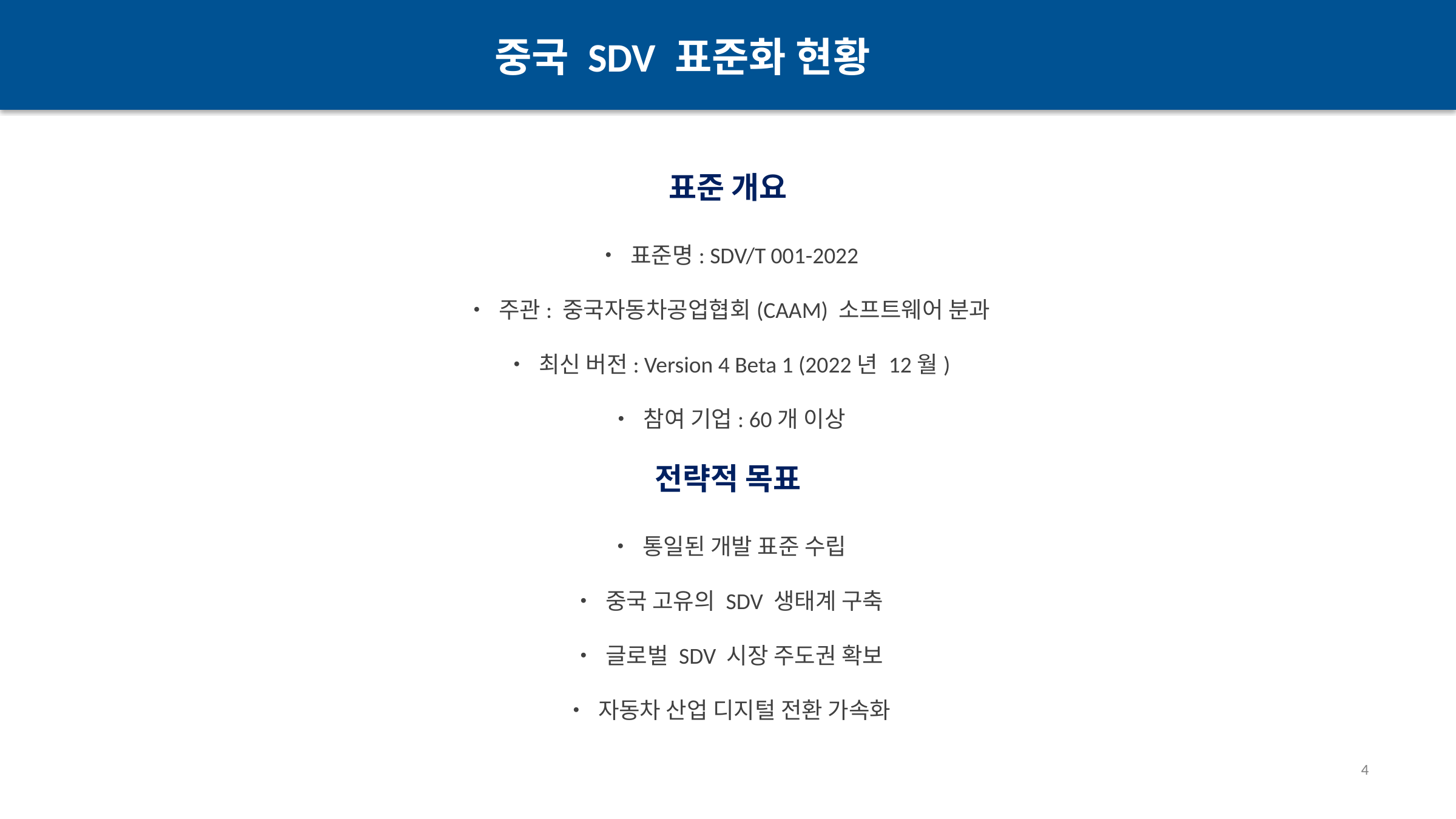

중국 SDV 표준화 현황
표준 개요
• 표준명: SDV/T 001-2022
• 주관: 중국자동차공업협회(CAAM) 소프트웨어 분과
• 최신 버전: Version 4 Beta 1 (2022년 12월)
• 참여 기업: 60개 이상
전략적 목표
• 통일된 개발 표준 수립
• 중국 고유의 SDV 생태계 구축
• 글로벌 SDV 시장 주도권 확보
• 자동차 산업 디지털 전환 가속화
4